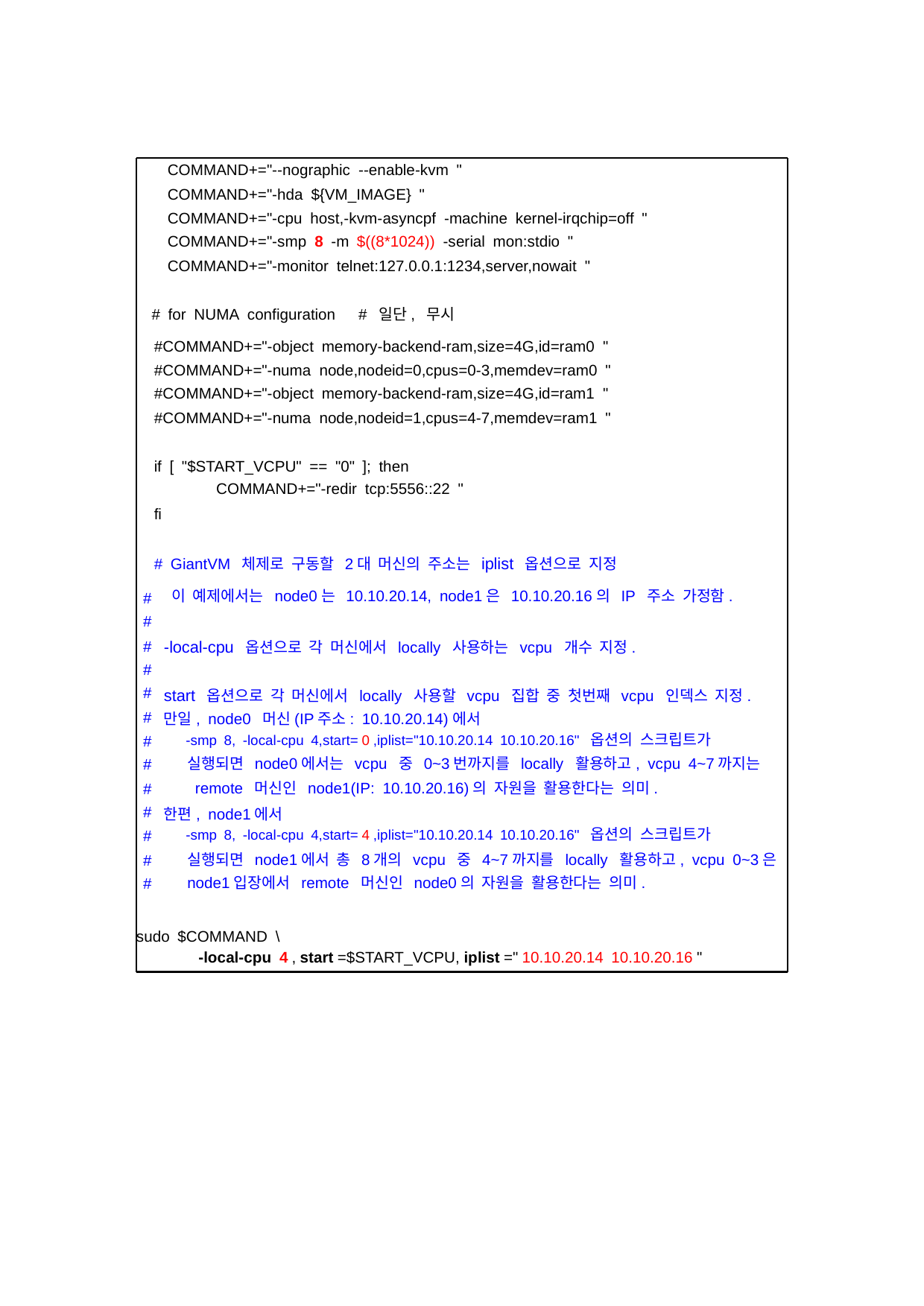

COMMAND+="--nographic  --enable-kvm  "
COMMAND+="-hda  ${VM_IMAGE}  "
COMMAND+="-cpu  host,-kvm-asyncpf  -machine  kernel-irqchip=off  "
COMMAND+="-smp  8  -m  $((8*1024))  -serial  mon:stdio  "
COMMAND+="-monitor  telnet:127.0.0.1:1234,server,nowait  "
#  for  NUMA  configuration
#  일단,  무시
#COMMAND+="-object  memory-backend-ram,size=4G,id=ram0  "
#COMMAND+="-numa  node,nodeid=0,cpus=0-3,memdev=ram0  "
#COMMAND+="-object  memory-backend-ram,size=4G,id=ram1  "
#COMMAND+="-numa  node,nodeid=1,cpus=4-7,memdev=ram1  "

if  [  "$START_VCPU"  ==  "0"  ];  then
	COMMAND+="-redir  tcp:5556::22  "
fi

#  GiantVM  체제로  구동할  2대  머신의  주소는  iplist  옵션으로  지정
#
#
#
#
#
#
#
#
#
#
#
#
#
	이  예제에서는  node0는  10.10.20.14,  node1은  10.10.20.16의  IP  주소  가정함.

-local-cpu  옵션으로  각  머신에서  locally  사용하는  vcpu  개수  지정.

start  옵션으로  각  머신에서  locally  사용할  vcpu  집합  중  첫번째  vcpu  인덱스  지정.
만일,  node0  머신(IP주소:  10.10.20.14)에서
		-smp  8,  -local-cpu  4,start= 0 ,iplist="10.10.20.14  10.10.20.16"  옵션의  스크립트가
			실행되면  node0에서는  vcpu  중  0~3번까지를  locally  활용하고,  vcpu  4~7까지는
				remote  머신인  node1(IP:  10.10.20.16)의  자원을  활용한다는  의미.
한편,  node1에서
		-smp  8,  -local-cpu  4,start= 4 ,iplist="10.10.20.14  10.10.20.16"  옵션의  스크립트가
			실행되면  node1에서  총  8개의  vcpu  중  4~7까지를  locally  활용하고,  vcpu  0~3은
			node1입장에서  remote  머신인  node0의  자원을  활용한다는  의미.
sudo  $COMMAND  \
	-local-cpu  4 , start =$START_VCPU, iplist =" 10.10.20.14  10.10.20.16 "